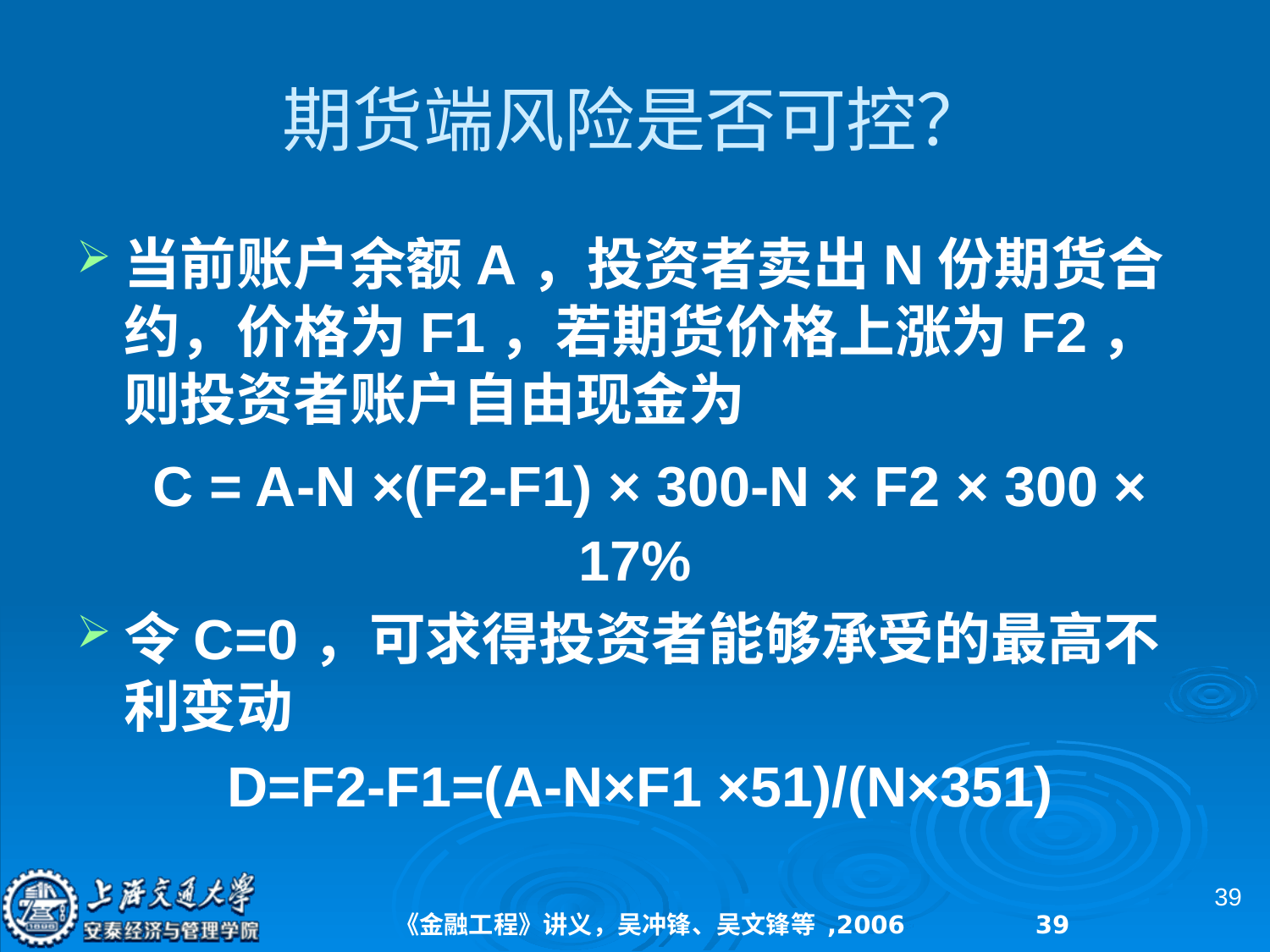

# 期货端风险是否可控？
当前账户余额A，投资者卖出N份期货合约，价格为F1，若期货价格上涨为F2，则投资者账户自由现金为
  C = A-N ×(F2-F1) × 300-N × F2 × 300 × 17%
令C=0，可求得投资者能够承受的最高不利变动
D=F2-F1=(A-N×F1 ×51)/(N×351)
39